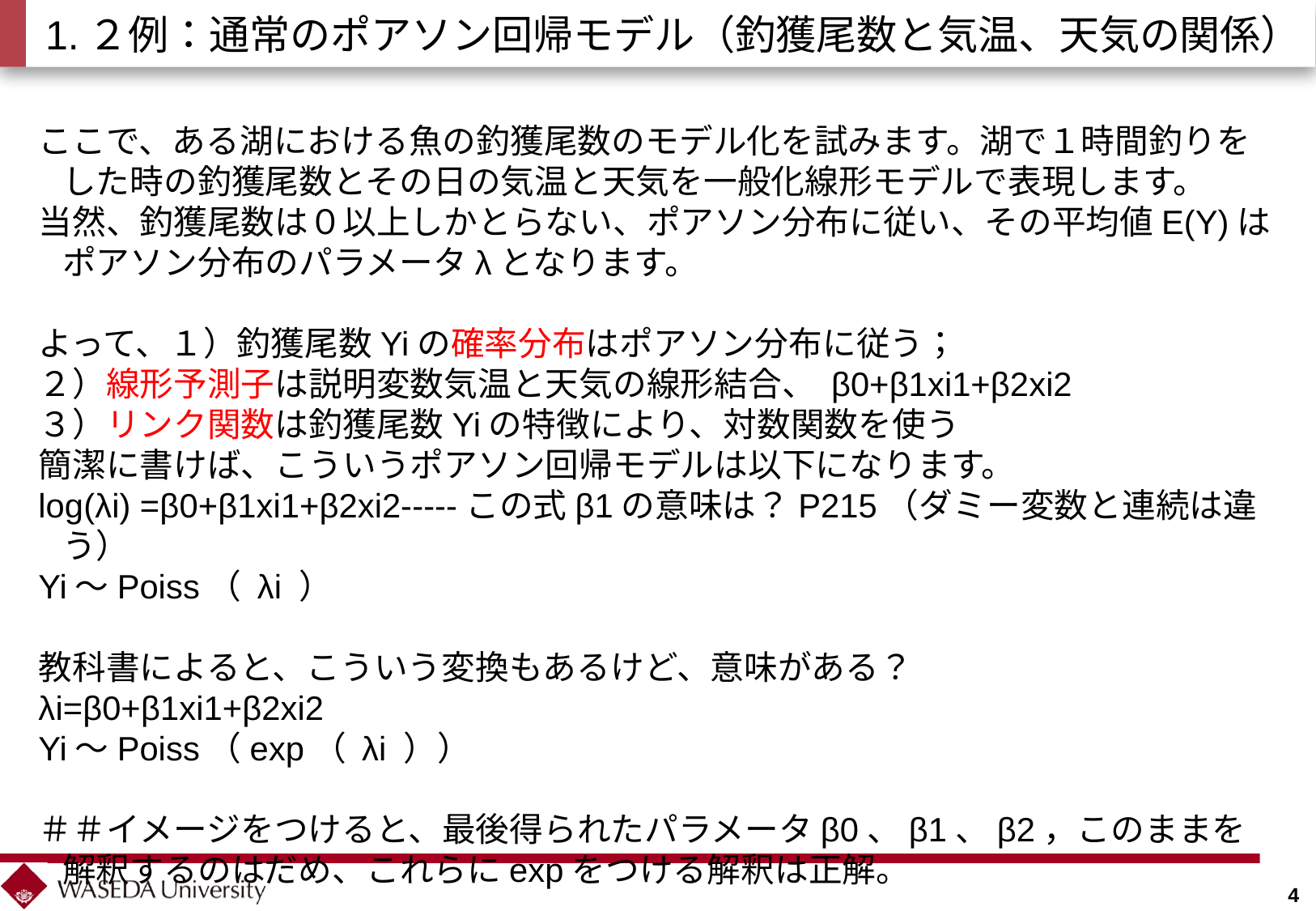

# 1.２例：通常のポアソン回帰モデル（釣獲尾数と気温、天気の関係）
ここで、ある湖における魚の釣獲尾数のモデル化を試みます。湖で１時間釣りをした時の釣獲尾数とその日の気温と天気を一般化線形モデルで表現します。
当然、釣獲尾数は０以上しかとらない、ポアソン分布に従い、その平均値E(Y)はポアソン分布のパラメータλとなります。

よって、１）釣獲尾数Yiの確率分布はポアソン分布に従う；
２）線形予測子は説明変数気温と天気の線形結合、 β0+β1xi1+β2xi2
３）リンク関数は釣獲尾数Yiの特徴により、対数関数を使う
簡潔に書けば、こういうポアソン回帰モデルは以下になります。
log(λi) =β0+β1xi1+β2xi2-----この式β1の意味は？P215（ダミー変数と連続は違う）
Yi～Poiss（ λi ）

教科書によると、こういう変換もあるけど、意味がある？
λi=β0+β1xi1+β2xi2
Yi～Poiss（exp（ λi ））

＃＃イメージをつけると、最後得られたパラメータβ0、β1、β2，このままを解釈するのはだめ、これらにexpをつける解釈は正解。